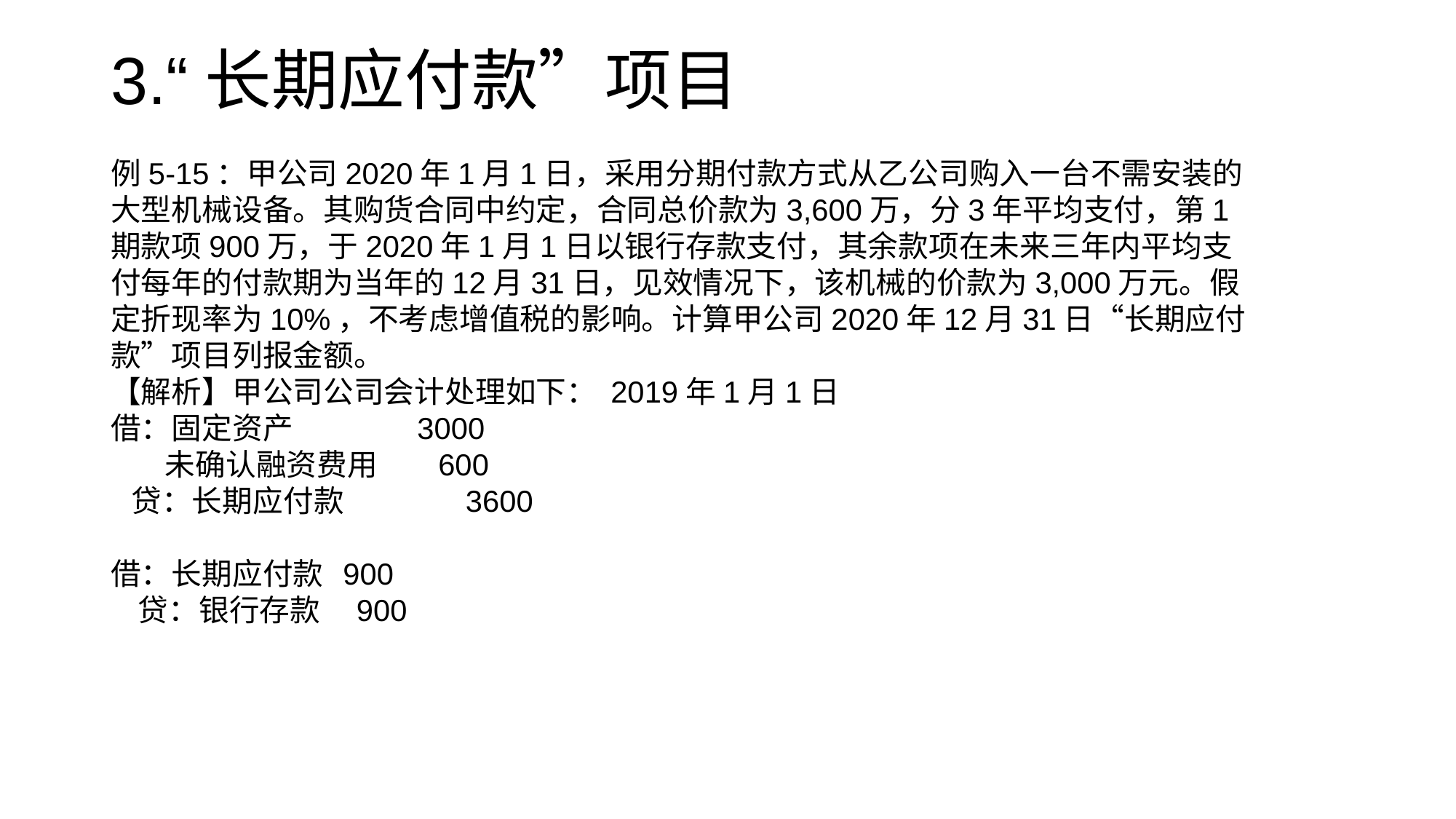

# 3.“长期应付款”项目
例5-15：甲公司2020年1月1日，采用分期付款方式从乙公司购入一台不需安装的大型机械设备。其购货合同中约定，合同总价款为3,600万，分3年平均支付，第1期款项900万，于2020年1月1日以银行存款支付，其余款项在未来三年内平均支付每年的付款期为当年的12月31日，见效情况下，该机械的价款为3,000万元。假定折现率为10%，不考虑增值税的影响。计算甲公司2020年12月31日“长期应付款”项目列报金额。
【解析】甲公司公司会计处理如下： 2019年1月1日
借：固定资产 	            3000
       未确认融资费用	600
  贷：长期应付款 	   3600

借：长期应付款	 900
   贷：银行存款	   900